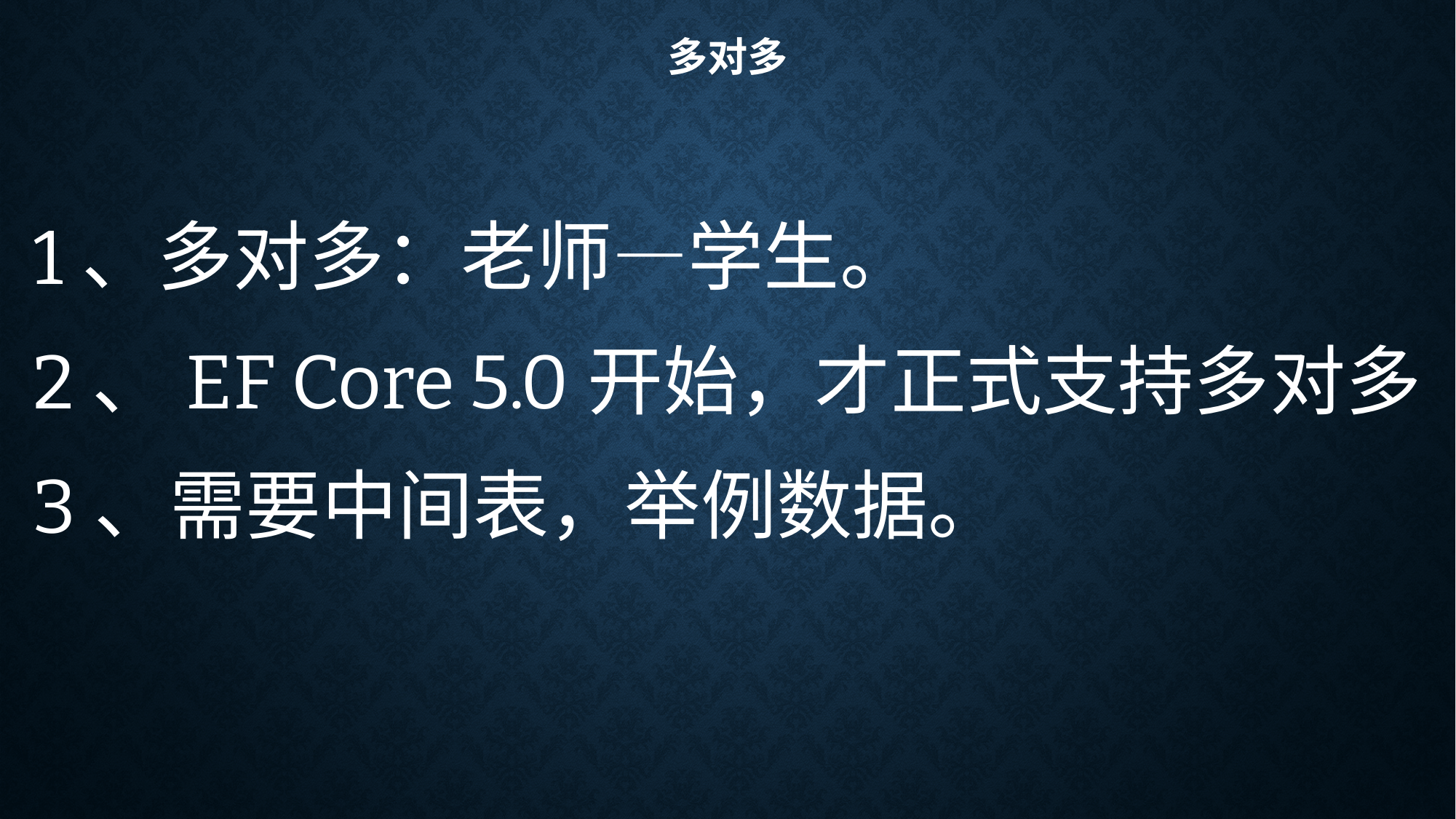

# 多对多
1、多对多：老师—学生。
2、EF Core 5.0开始，才正式支持多对多
3、需要中间表，举例数据。